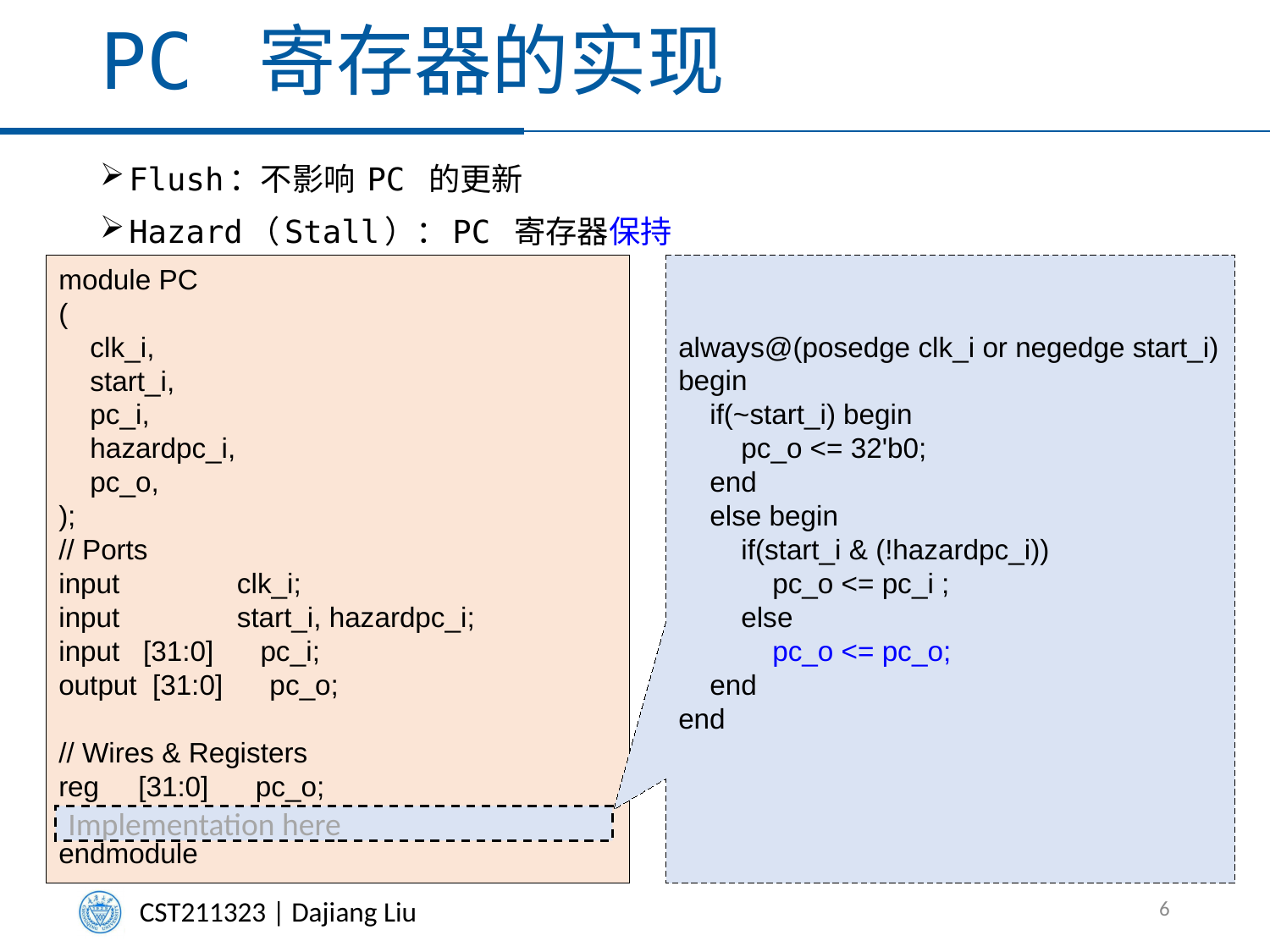

# PC 寄存器的实现
Flush：不影响 PC 的更新
Hazard（Stall）：PC 寄存器保持

always@(posedge clk_i or negedge start_i)
begin
    if(~start_i) begin
        pc_o <= 32'b0;
    end
    else begin
        if(start_i & (!hazardpc_i))
            pc_o <= pc_i ;
        else
            pc_o <= pc_o;
    end
end
module PC
(
    clk_i,
    start_i,
    pc_i,
    hazardpc_i,
    pc_o,
);
// Ports
input               clk_i;
input               start_i, hazardpc_i;
input   [31:0]      pc_i;
output  [31:0]      pc_o;

// Wires & Registers
reg     [31:0]      pc_o;
reg     flag,flag_next;
endmodule
Implementation here
6